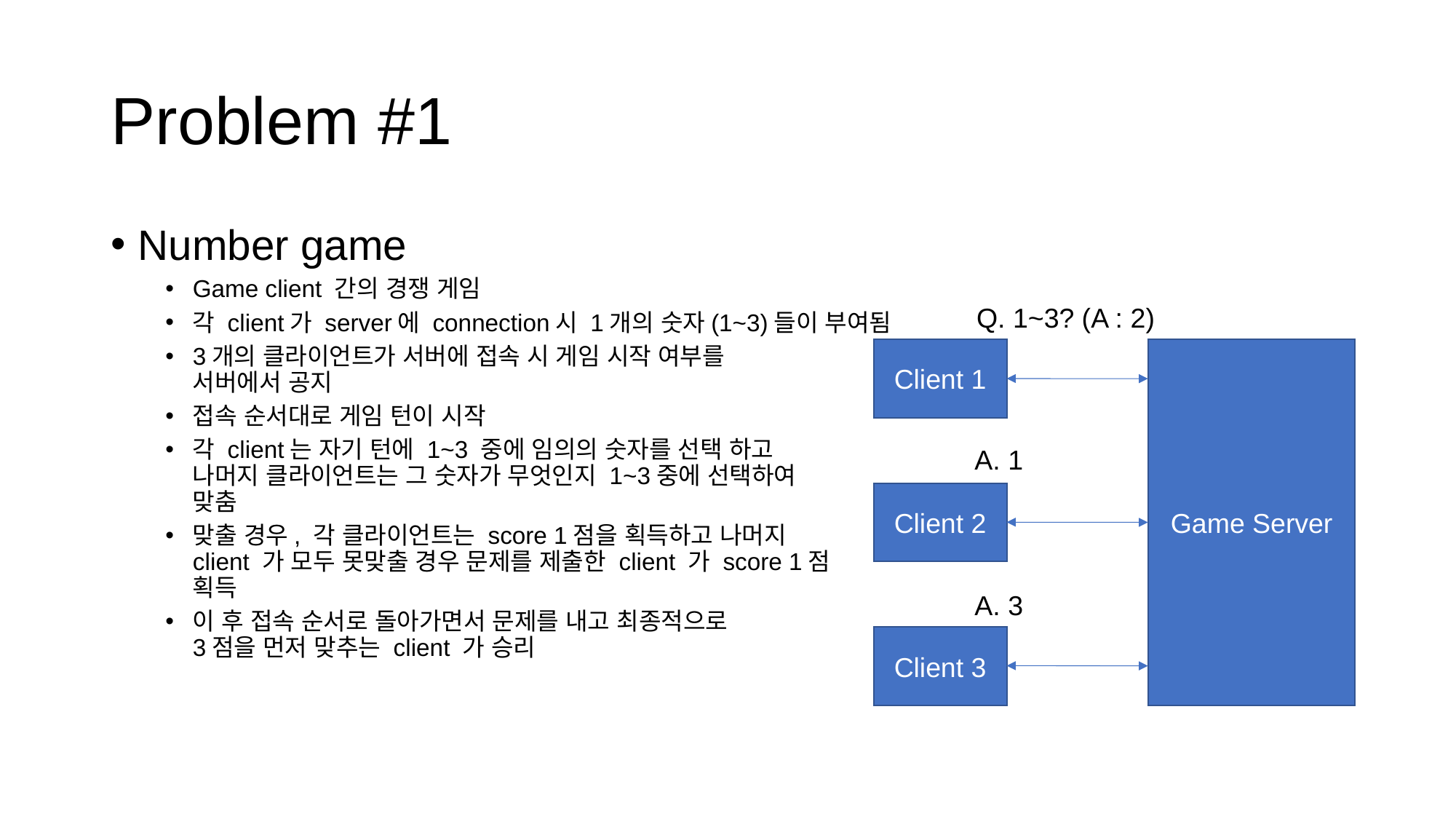

# Problem #1
Number game
Game client 간의 경쟁 게임
각 client가 server에 connection시 1개의 숫자(1~3)들이 부여됨
3개의 클라이언트가 서버에 접속 시 게임 시작 여부를
서버에서 공지
접속 순서대로 게임 턴이 시작
각 client는 자기 턴에 1~3 중에 임의의 숫자를 선택 하고
나머지 클라이언트는 그 숫자가 무엇인지 1~3중에 선택하여
맞춤
맞출 경우, 각 클라이언트는 score 1점을 획득하고 나머지
client 가 모두 못맞출 경우 문제를 제출한 client 가 score 1점
획득
이 후 접속 순서로 돌아가면서 문제를 내고 최종적으로
3점을 먼저 맞추는 client 가 승리
Q. 1~3? (A : 2)
Client 1
Game Server
Client 2
Client 3
A. 1
A. 3